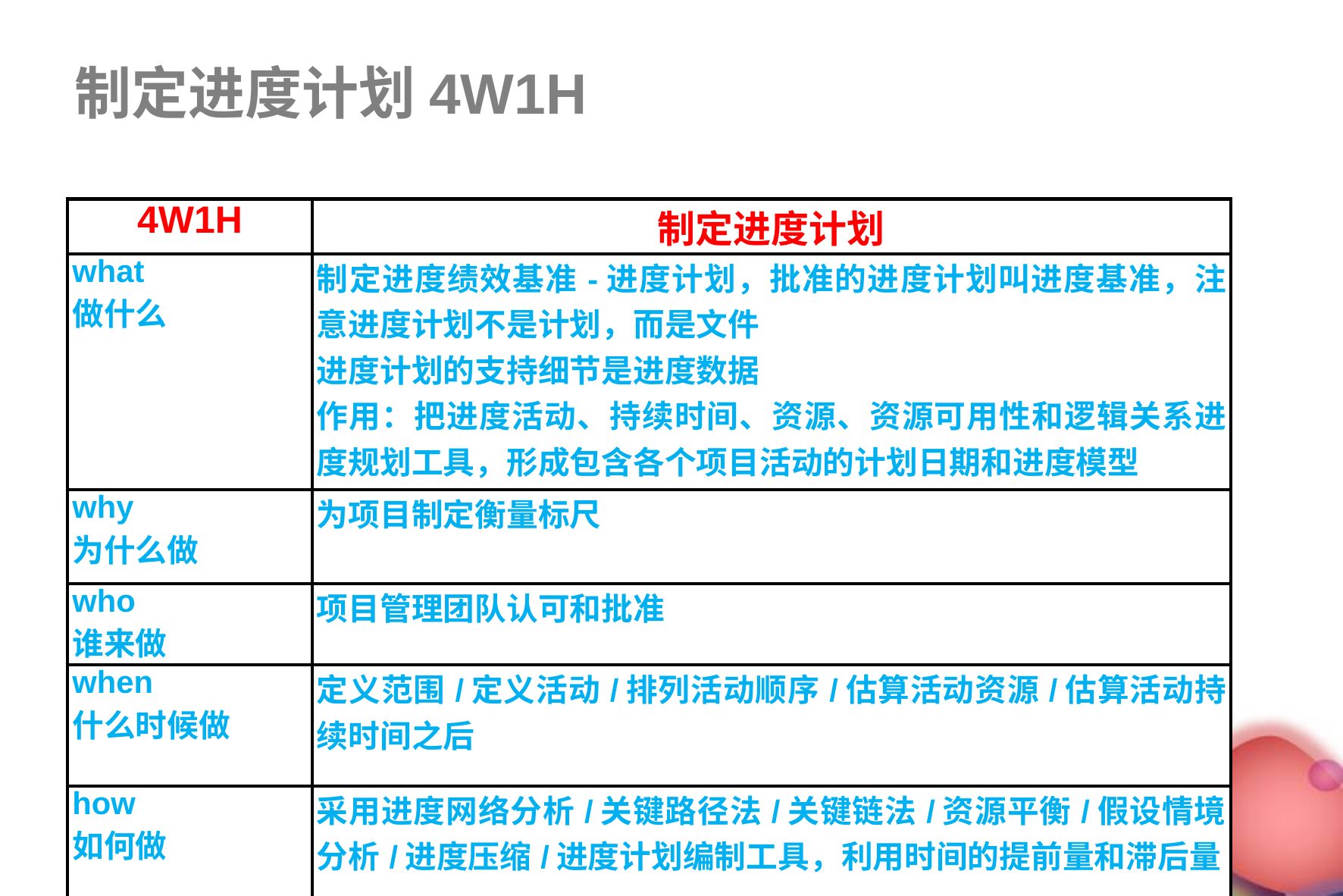

制定进度计划4W1H
| 4W1H | 制定进度计划 |
| --- | --- |
| what 做什么 | 制定进度绩效基准-进度计划，批准的进度计划叫进度基准，注意进度计划不是计划，而是文件 进度计划的支持细节是进度数据 作用：把进度活动、持续时间、资源、资源可用性和逻辑关系进度规划工具，形成包含各个项目活动的计划日期和进度模型 |
| why 为什么做 | 为项目制定衡量标尺 |
| who 谁来做 | 项目管理团队认可和批准 |
| when 什么时候做 | 定义范围/定义活动/排列活动顺序/估算活动资源/估算活动持续时间之后 |
| how 如何做 | 采用进度网络分析/关键路径法/关键链法/资源平衡/假设情境分析/进度压缩/进度计划编制工具，利用时间的提前量和滞后量 |